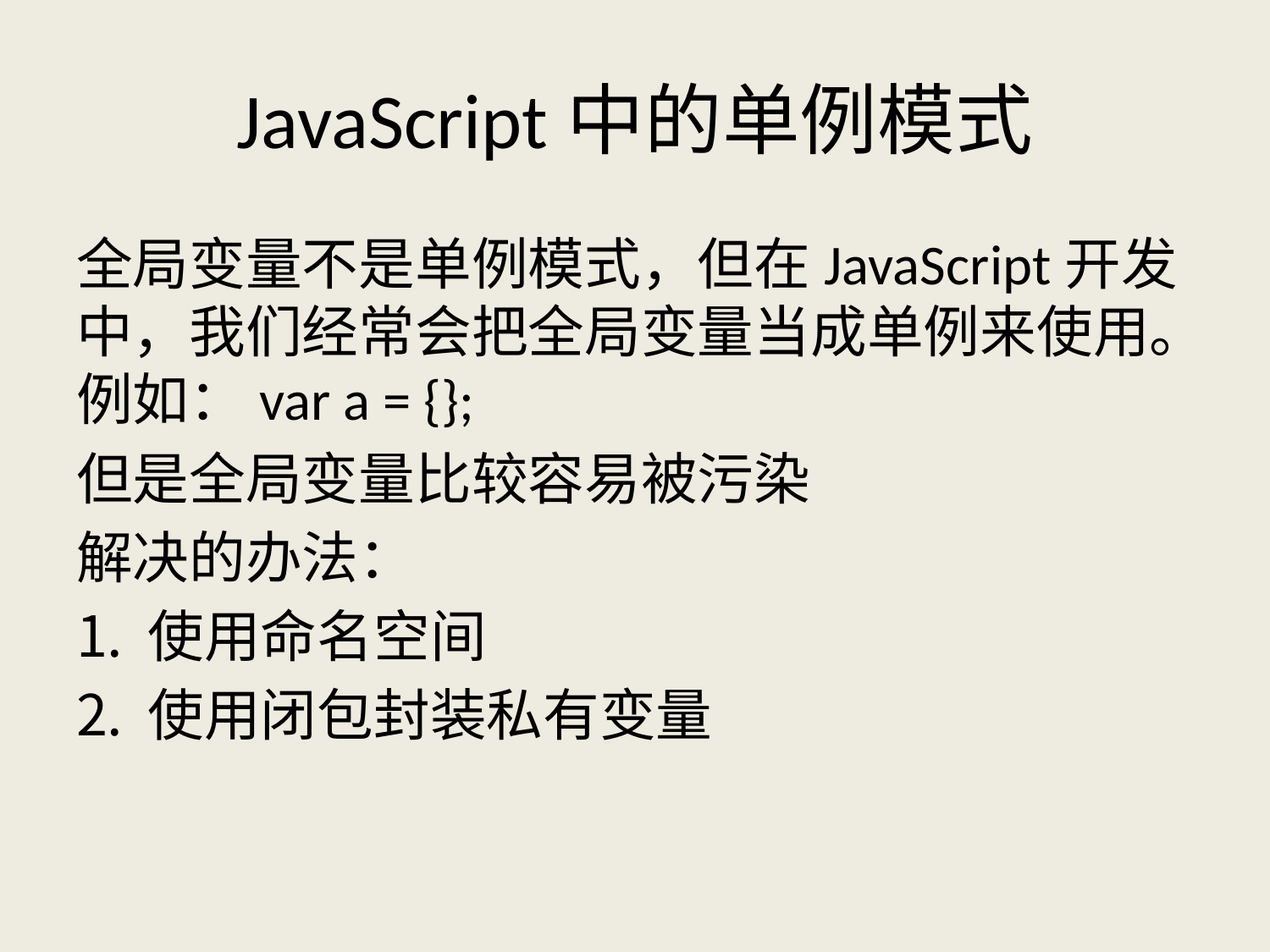

# JavaScript中的单例模式
全局变量不是单例模式，但在JavaScript开发中，我们经常会把全局变量当成单例来使用。例如：var a = {};
但是全局变量比较容易被污染
解决的办法：
使用命名空间
使用闭包封装私有变量